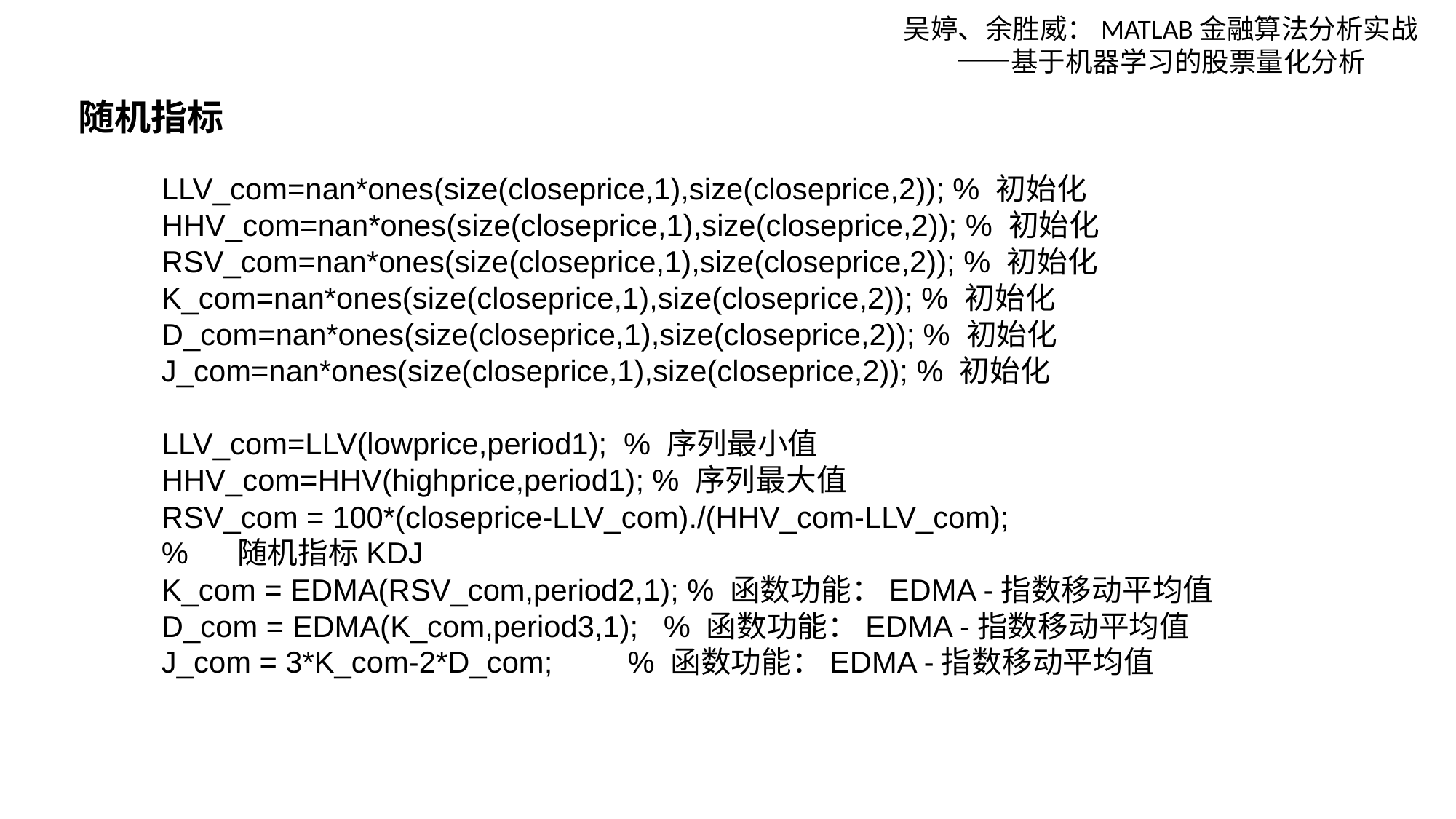

吴婷、余胜威：MATLAB金融算法分析实战——基于机器学习的股票量化分析
随机指标
LLV_com=nan*ones(size(closeprice,1),size(closeprice,2)); % 初始化
HHV_com=nan*ones(size(closeprice,1),size(closeprice,2)); % 初始化
RSV_com=nan*ones(size(closeprice,1),size(closeprice,2)); % 初始化
K_com=nan*ones(size(closeprice,1),size(closeprice,2)); % 初始化
D_com=nan*ones(size(closeprice,1),size(closeprice,2)); % 初始化
J_com=nan*ones(size(closeprice,1),size(closeprice,2)); % 初始化

LLV_com=LLV(lowprice,period1);  % 序列最小值
HHV_com=HHV(highprice,period1); % 序列最大值
RSV_com = 100*(closeprice-LLV_com)./(HHV_com-LLV_com);
%     随机指标KDJ
K_com = EDMA(RSV_com,period2,1); % 函数功能：EDMA -指数移动平均值
D_com = EDMA(K_com,period3,1);   % 函数功能：EDMA -指数移动平均值
J_com = 3*K_com-2*D_com;         % 函数功能：EDMA -指数移动平均值